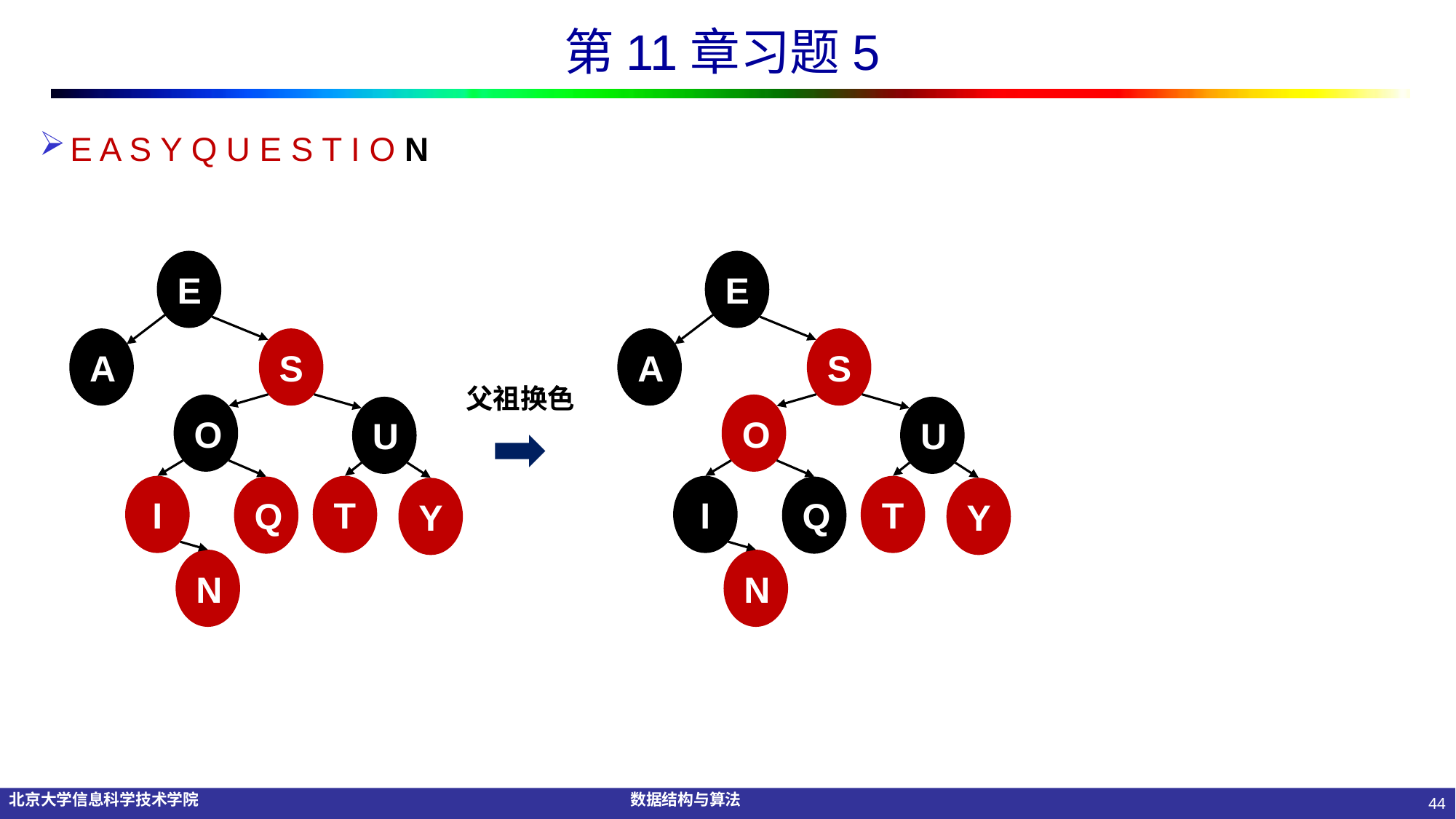

# 第11章习题5
E A S Y Q U E S T I O N
E
E
A
S
A
S
父祖换色
O
O
U
U

I
T
I
T
Q
Q
Y
Y
N
N
44